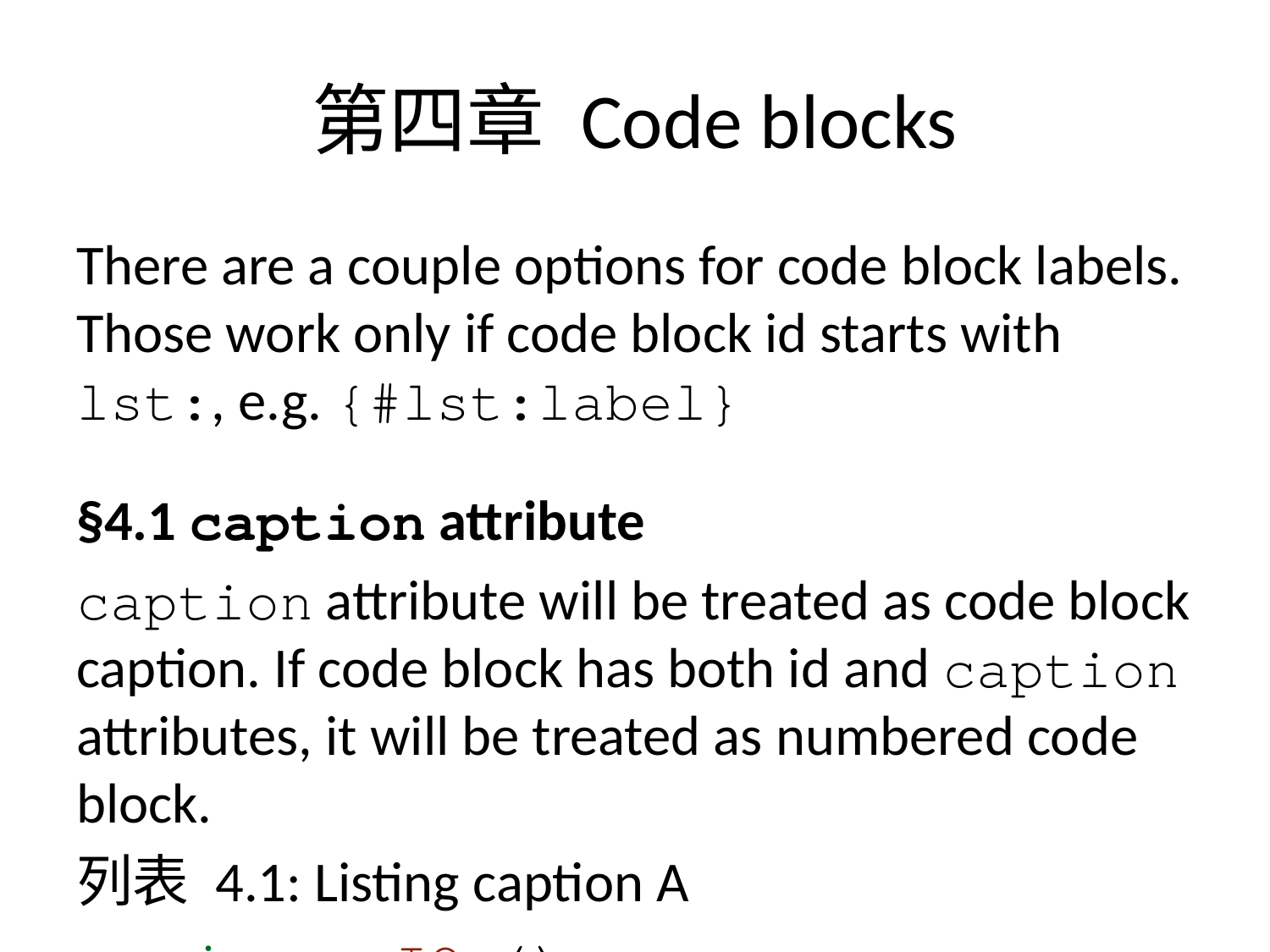

# 第四章 Code blocks
There are a couple options for code block labels. Those work only if code block id starts with lst:, e.g. {#lst:label}
§4.1 caption attribute
caption attribute will be treated as code block caption. If code block has both id and caption attributes, it will be treated as numbered code block.
列表 4.1: Listing caption A
main :: IO ()
main = putStrLn "Hello World!"
§4.2 Table-style captions
Enabled with codeBlockCaptions metadata option. If code block is immediately adjacent to paragraph, starting with Listing: or :, said paragraph will be treated as code block caption.
列表 4.2: Listing caption B
main :: IO ()
main = putStrLn "Hello World!"